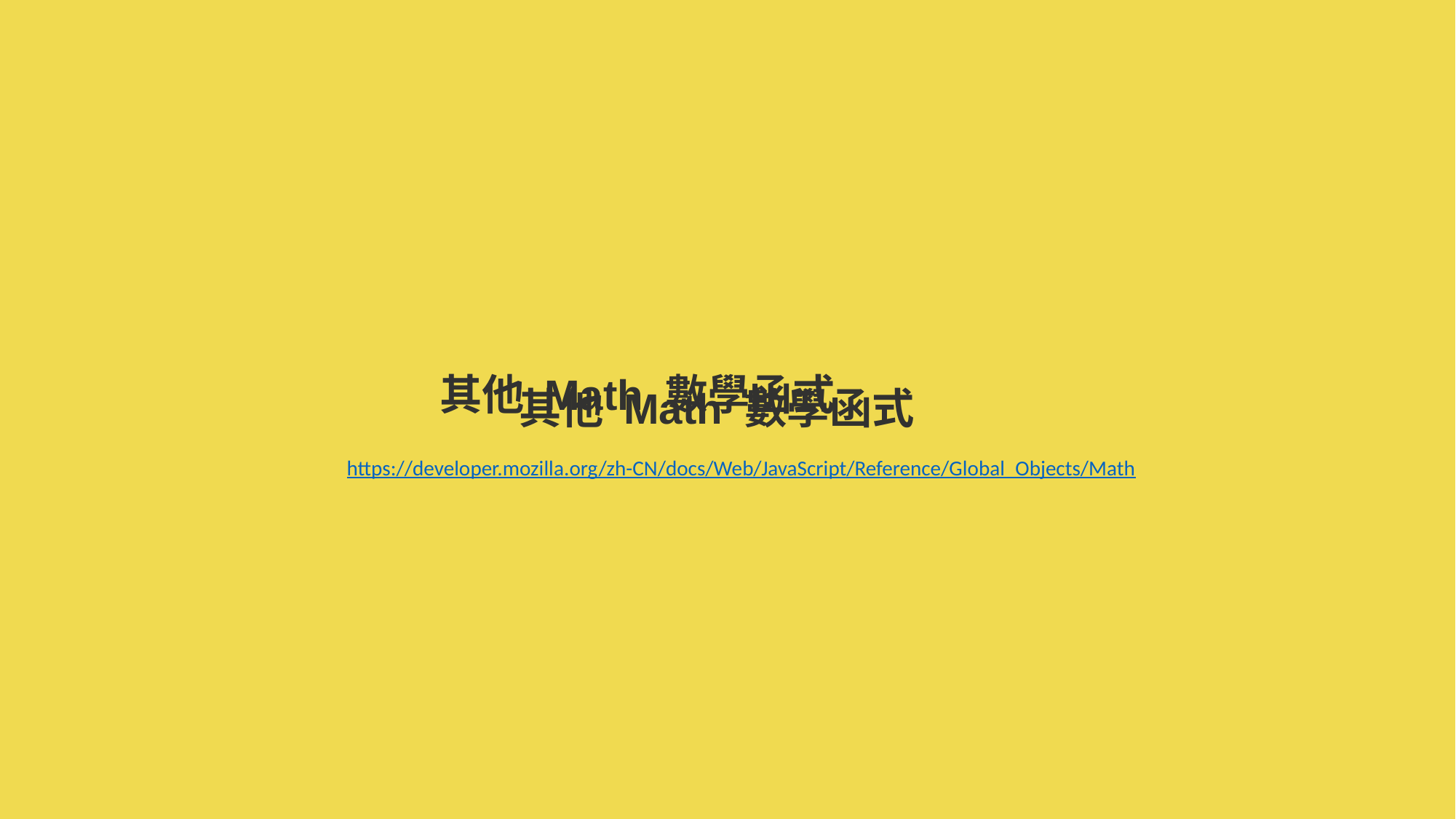

其他 Math 數學函式
其他 Math 數學函式
https://developer.mozilla.org/zh-CN/docs/Web/JavaScript/Reference/Global_Objects/Math